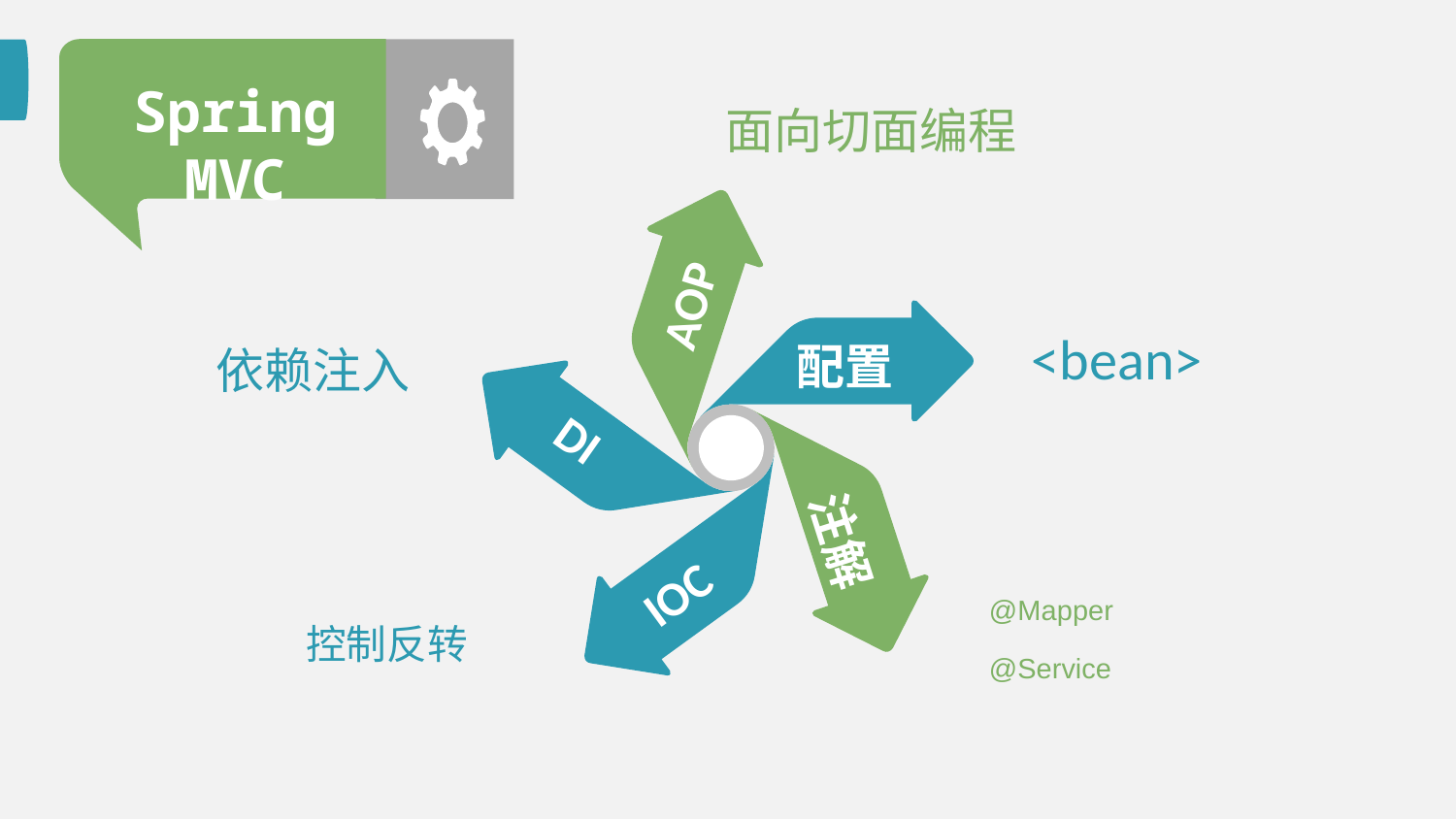

Spring MVC

面向切面编程

AOP

配置

DI

注解
IOC
<bean>

依赖注入

控制反转

@Mapper
@Service